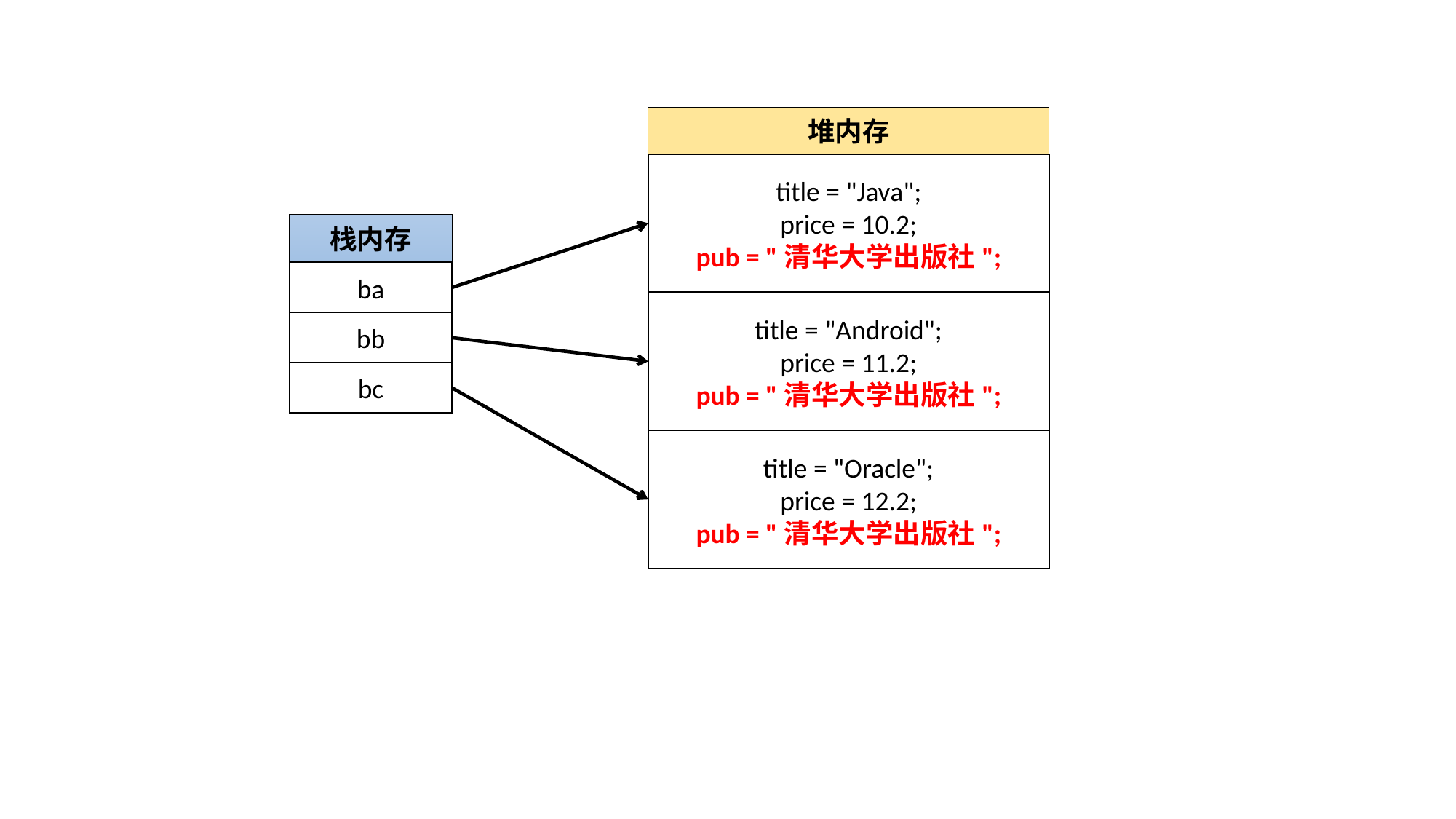

堆内存
title = "Java";
price = 10.2;
pub = "清华大学出版社";
栈内存
ba
title = "Android";
price = 11.2;
pub = "清华大学出版社";
bb
bc
title = "Oracle";
price = 12.2;
pub = "清华大学出版社";